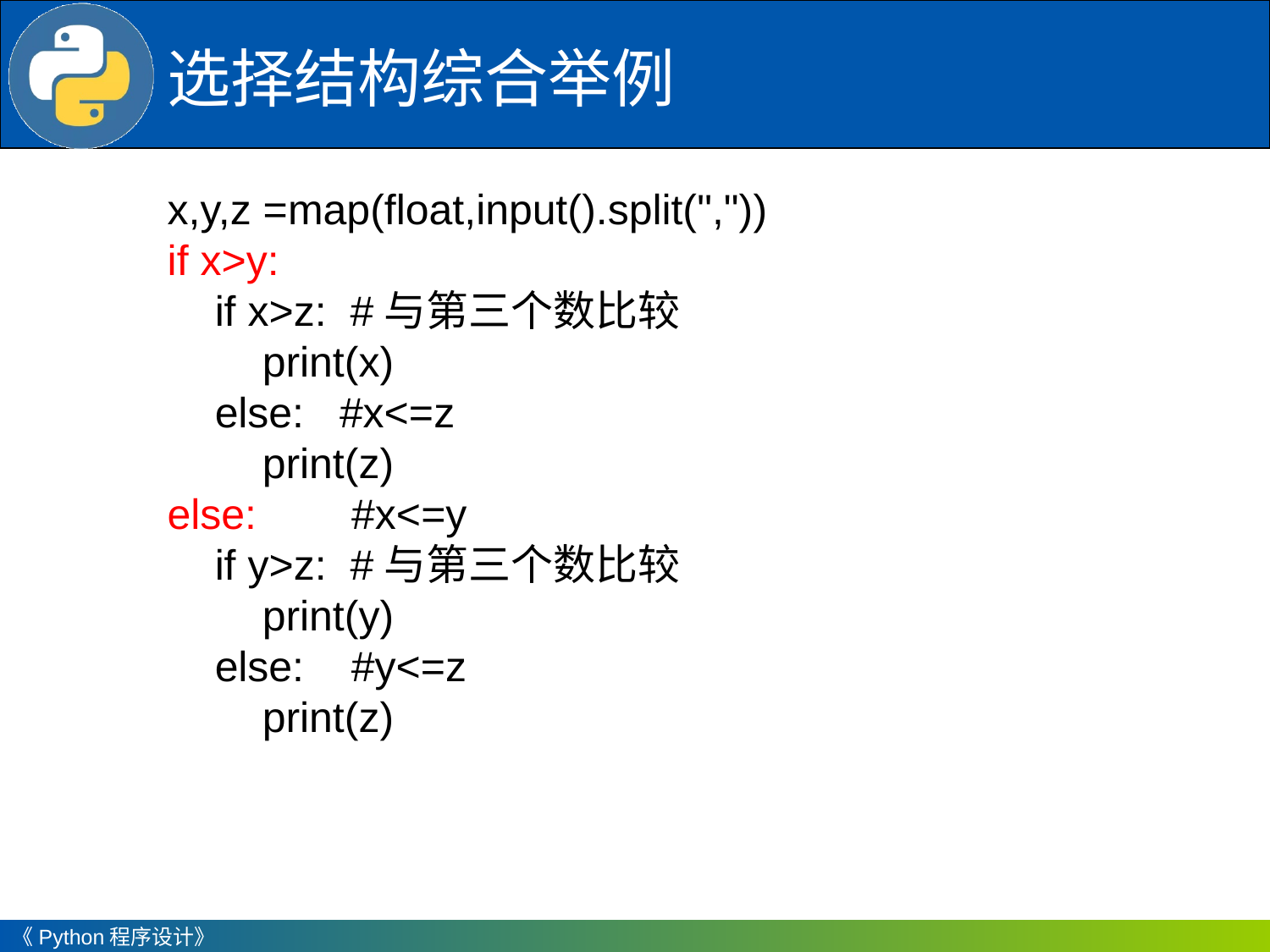

选择结构综合举例
x,y,z =map(float,input().split(","))
if x>y:
    if x>z:  #与第三个数比较
        print(x)
    else:   #x<=z
        print(z)
else:        #x<=y
    if y>z:  #与第三个数比较
        print(y)
    else:    #y<=z
        print(z)